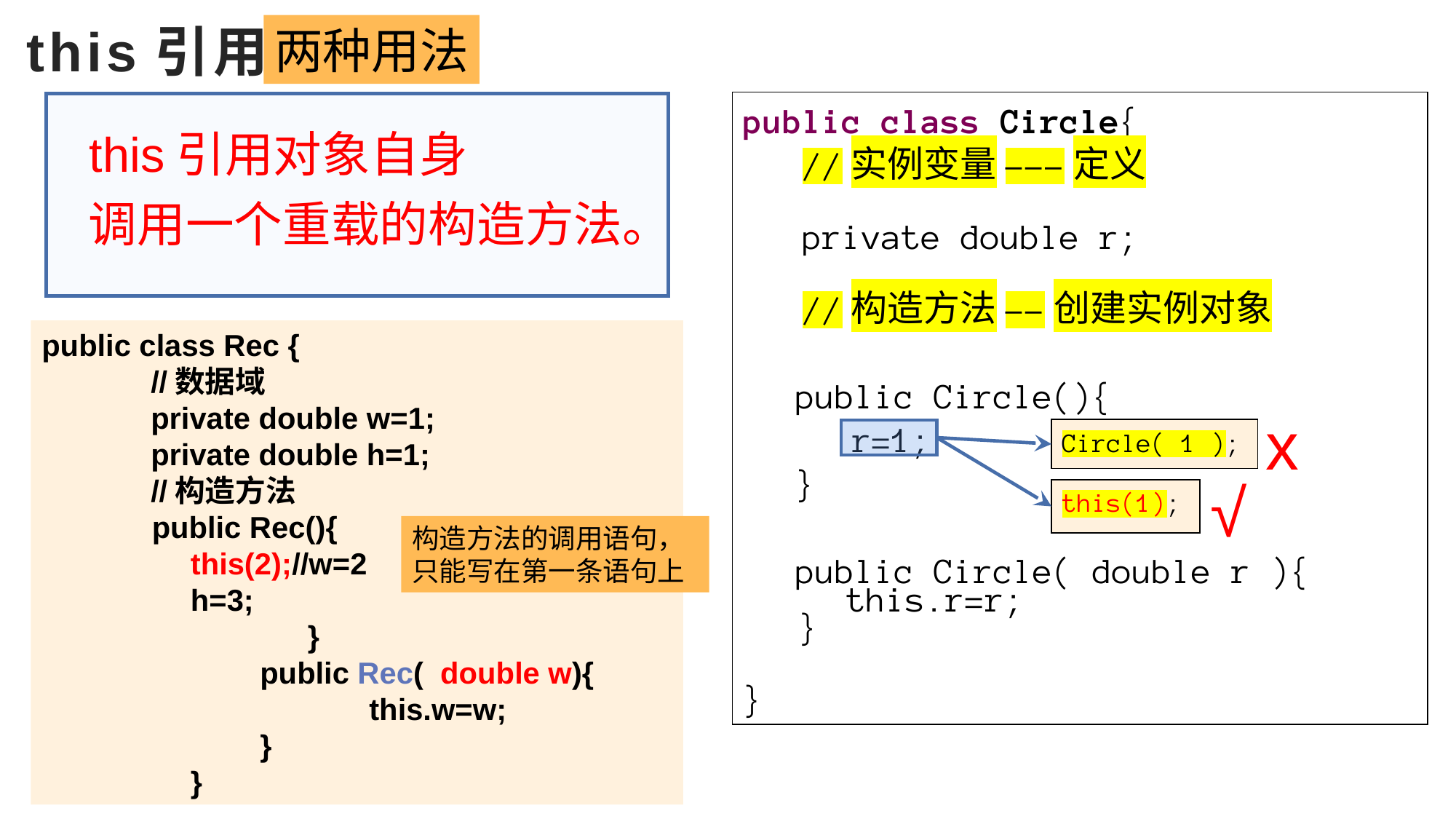

# this引用
两种用法
public class Circle{
   //实例变量---定义

   private double r;

   //构造方法--创建实例对象

public Circle(){
r=1;
}

public Circle( double r ){
this.r=r;
}

}

this引用对象自身
调用一个重载的构造方法。
public class Rec {
	//数据域
	private double w=1;
	private double h=1;
	//构造方法
public Rec(){
this(2);//w=2
h=3;
              }
	public Rec(  double w){
		this.w=w;
	}
}
x
Circle( 1 );

√
this(1);
构造方法的调用语句，只能写在第一条语句上